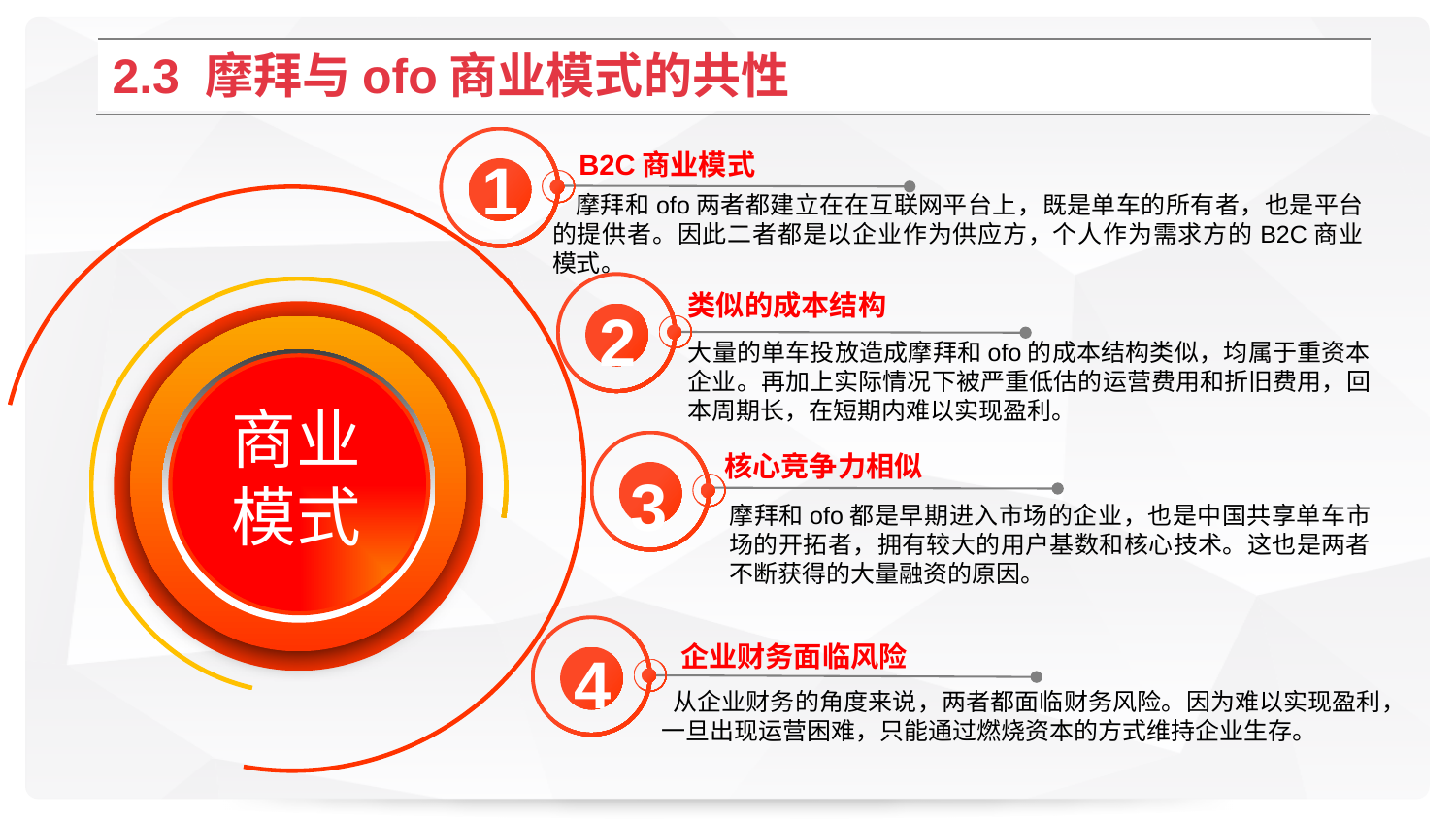

2.3 摩拜与ofo商业模式的共性
1

B2C商业模式
   摩拜和ofo两者都建立在在互联网平台上，既是单车的所有者，也是平台的提供者。因此二者都是以企业作为供应方，个人作为需求方的B2C商业模式。

2

类似的成本结构

大量的单车投放造成摩拜和ofo的成本结构类似，均属于重资本企业。再加上实际情况下被严重低估的运营费用和折旧费用，回本周期长，在短期内难以实现盈利。

商业模式

3
核心竞争力相似
摩拜和ofo都是早期进入市场的企业，也是中国共享单车市场的开拓者，拥有较大的用户基数和核心技术。这也是两者不断获得的大量融资的原因。
4

企业财务面临风险
 从企业财务的角度来说，两者都面临财务风险。因为难以实现盈利，一旦出现运营困难，只能通过燃烧资本的方式维持企业生存。